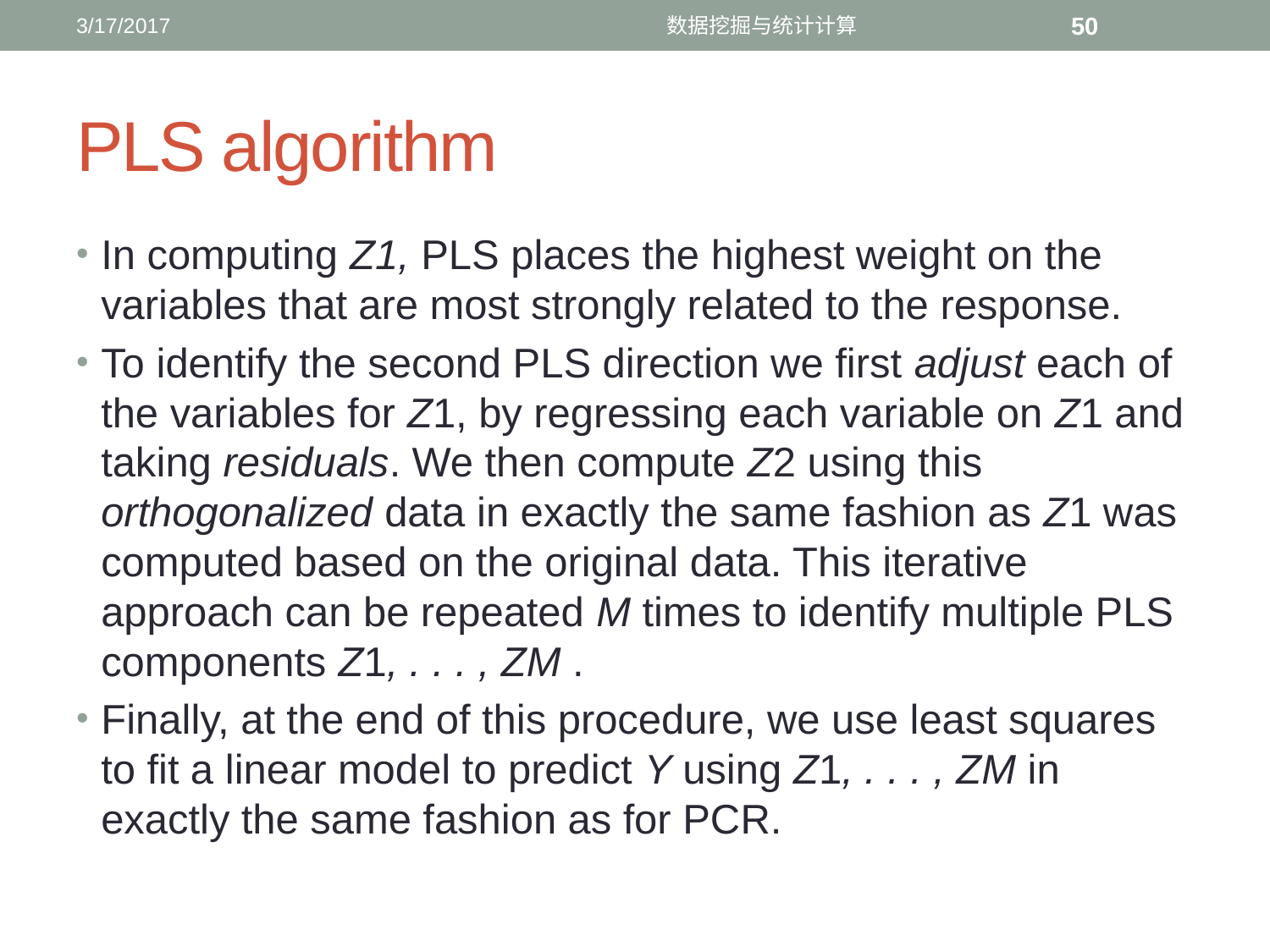

3/17/2017
数据挖掘与统计计算
50
# PLS algorithm
In computing Z1, PLS places the highest weight on the variables that are most strongly related to the response.
To identify the second PLS direction we first adjust each of the variables for Z1, by regressing each variable on Z1 and taking residuals. We then compute Z2 using this orthogonalized data in exactly the same fashion as Z1 was computed based on the original data. This iterative approach can be repeated M times to identify multiple PLS components Z1, . . . , ZM .
Finally, at the end of this procedure, we use least squares to fit a linear model to predict Y using Z1, . . . , ZM in exactly the same fashion as for PCR.